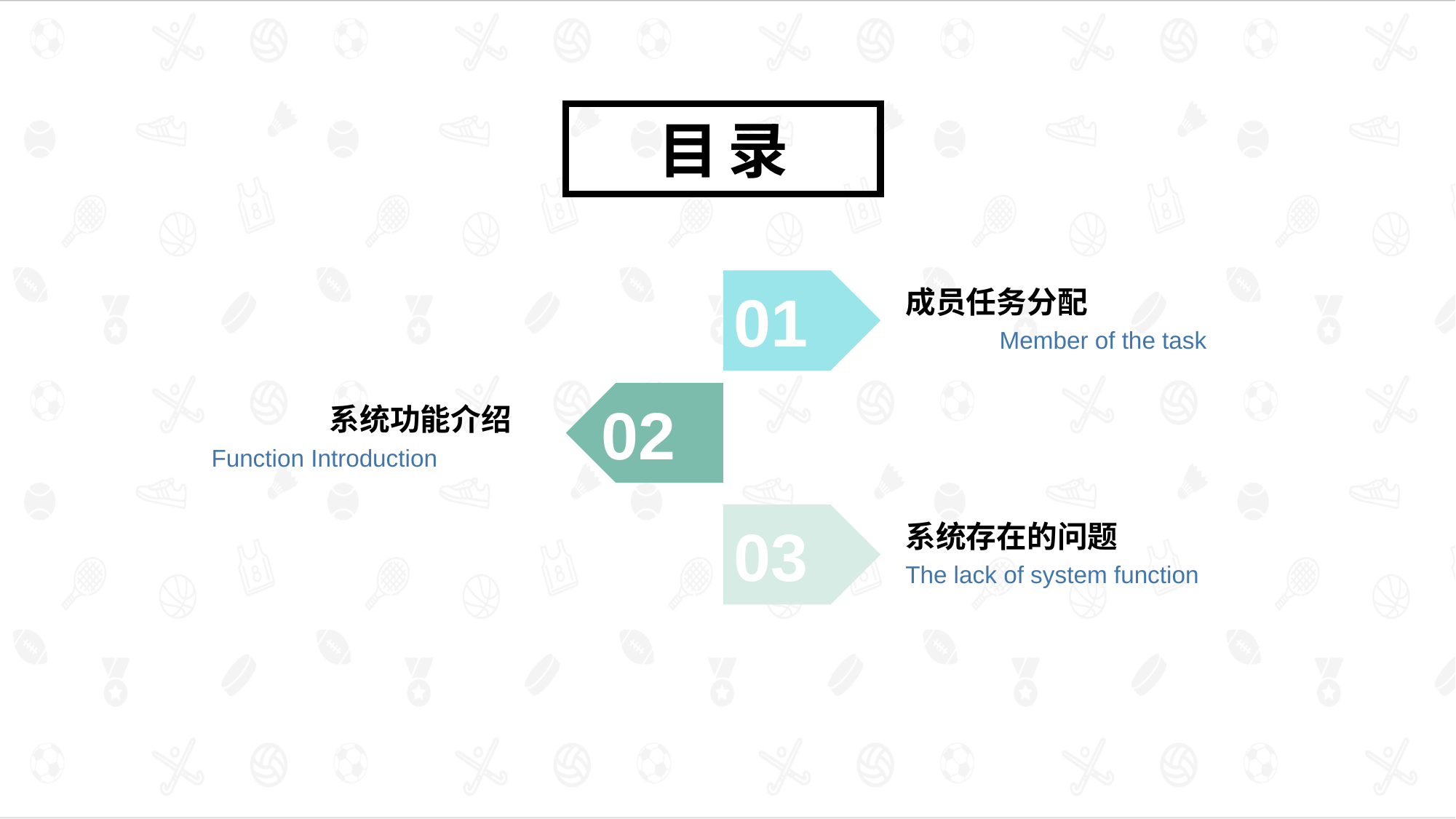

目录
01
成员任务分配
              Member of the task

02
                系统功能介绍
Function Introduction
03
系统存在的问题
The lack of system function